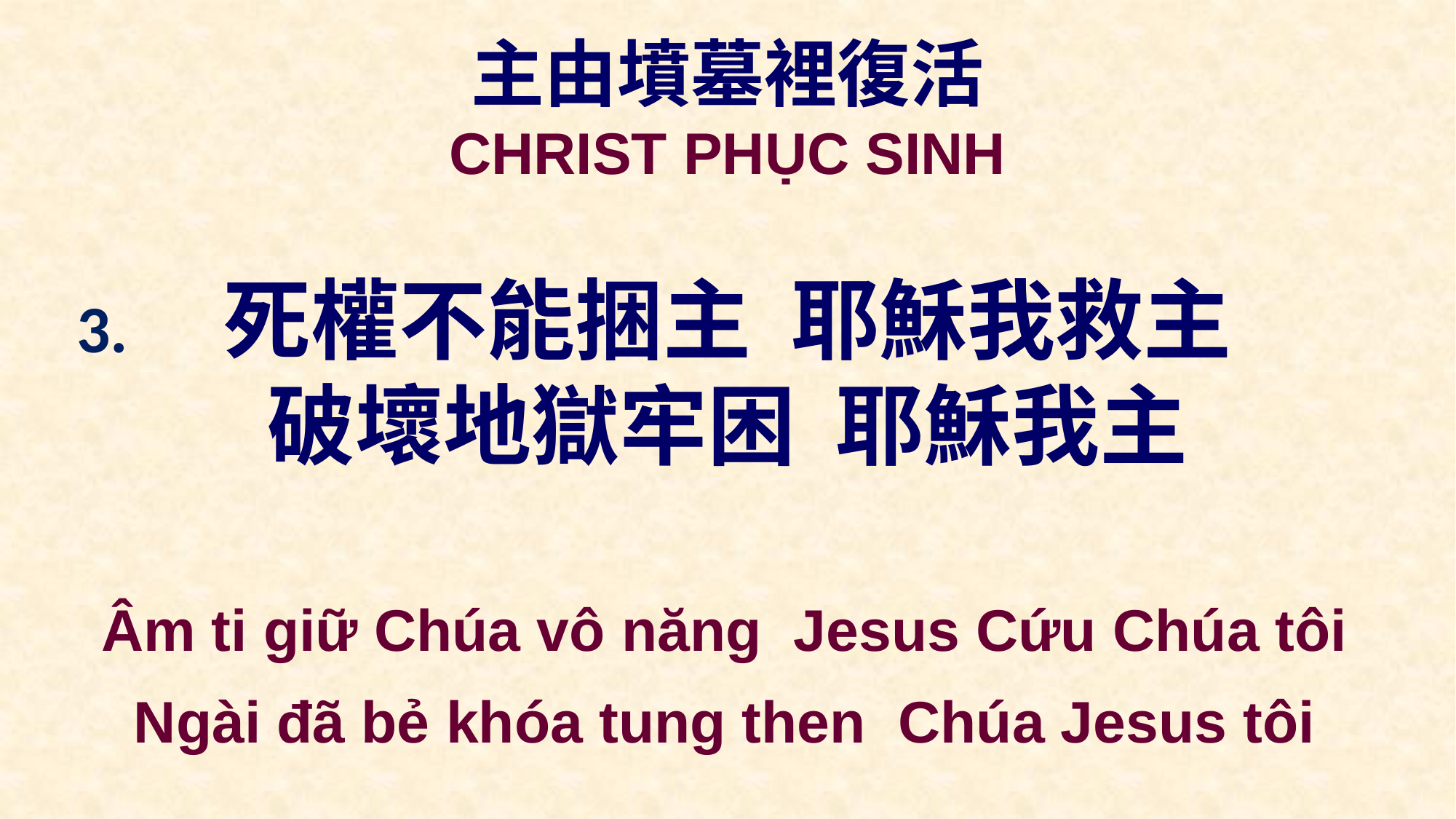

主由墳墓裡復活
CHRIST PHỤC SINH
死權不能捆主  耶穌我救主
破壞地獄牢困  耶穌我主
3.
Âm ti giữ Chúa vô năng  Jesus Cứu Chúa tôi
Ngài đã bẻ khóa tung then  Chúa Jesus tôi